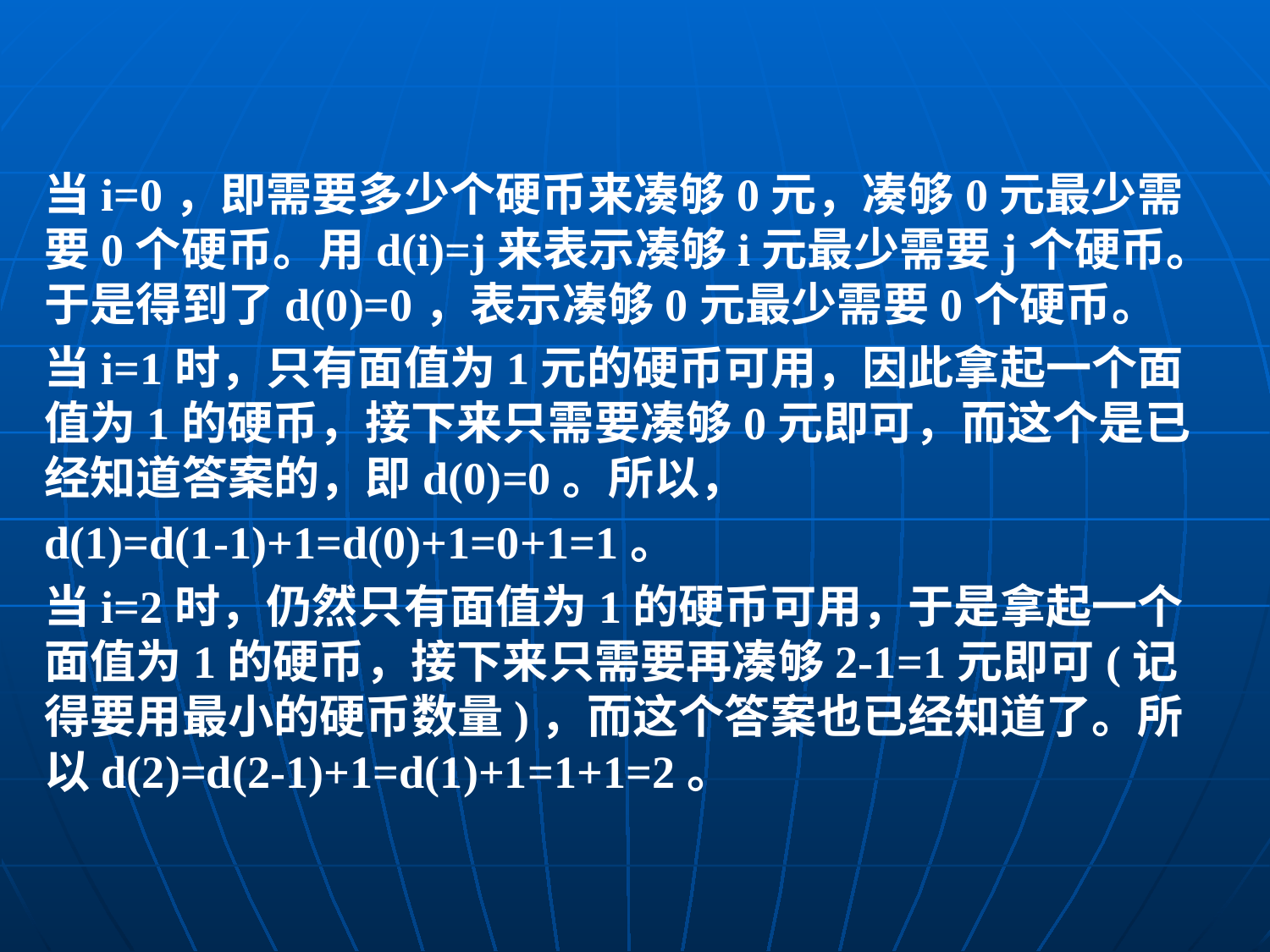

#
当i=0，即需要多少个硬币来凑够0元，凑够0元最少需要0个硬币。用d(i)=j来表示凑够i元最少需要j个硬币。于是得到了d(0)=0，表示凑够0元最少需要0个硬币。
当i=1时，只有面值为1元的硬币可用，因此拿起一个面值为1的硬币，接下来只需要凑够0元即可，而这个是已经知道答案的，即d(0)=0。所以，
d(1)=d(1-1)+1=d(0)+1=0+1=1。
当i=2时，仍然只有面值为1的硬币可用，于是拿起一个面值为1的硬币，接下来只需要再凑够2-1=1元即可(记得要用最小的硬币数量)，而这个答案也已经知道了。所以d(2)=d(2-1)+1=d(1)+1=1+1=2。